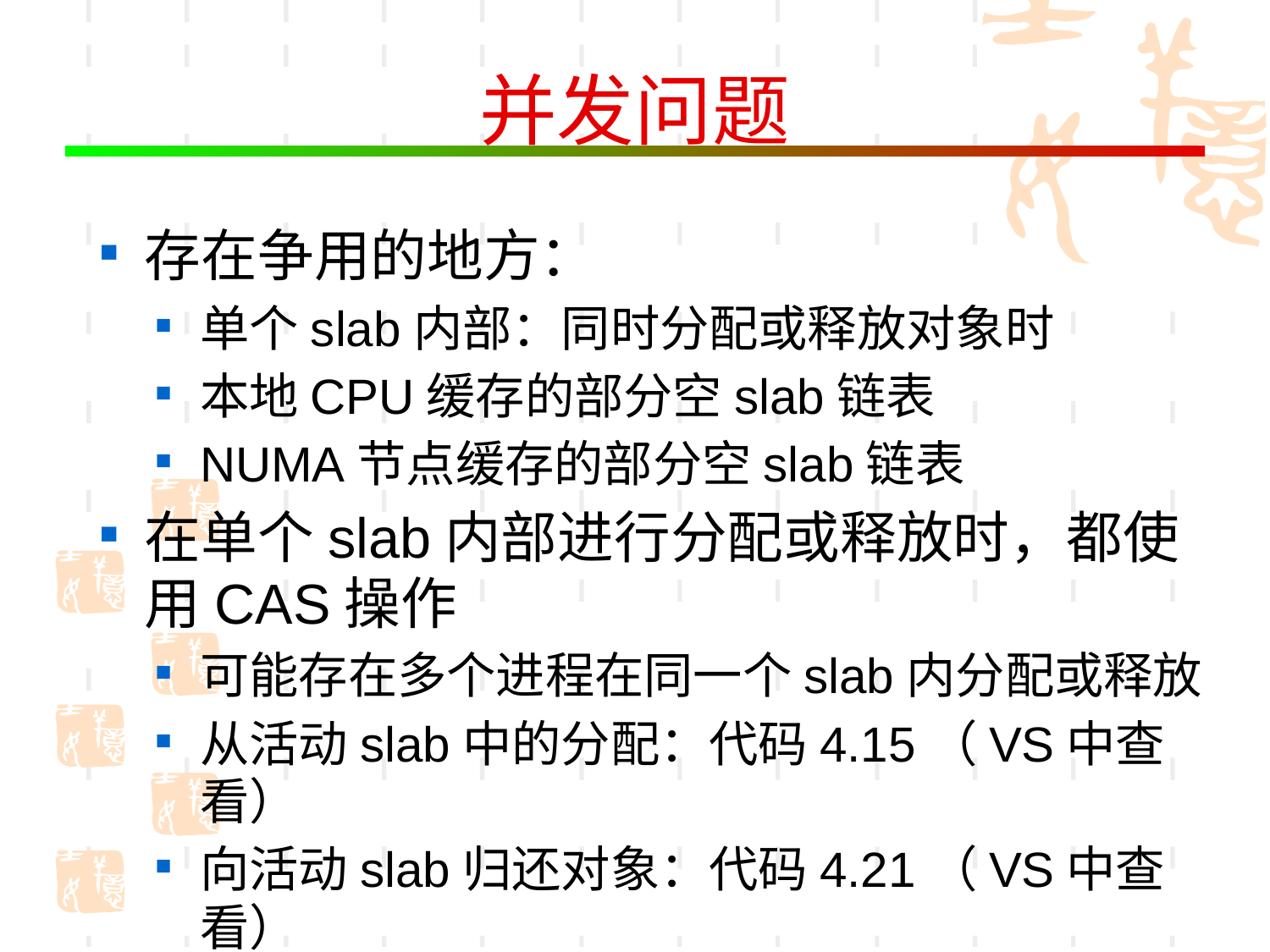

# 并发问题
存在争用的地方：
单个slab内部：同时分配或释放对象时
本地CPU缓存的部分空slab链表
NUMA节点缓存的部分空slab链表
在单个slab内部进行分配或释放时，都使用CAS操作
可能存在多个进程在同一个slab内分配或释放
从活动slab中的分配：代码4.15（VS中查看）
向活动slab归还对象：代码4.21（VS中查看）
向普通slab归还对象：代码4.22（VS中查看）